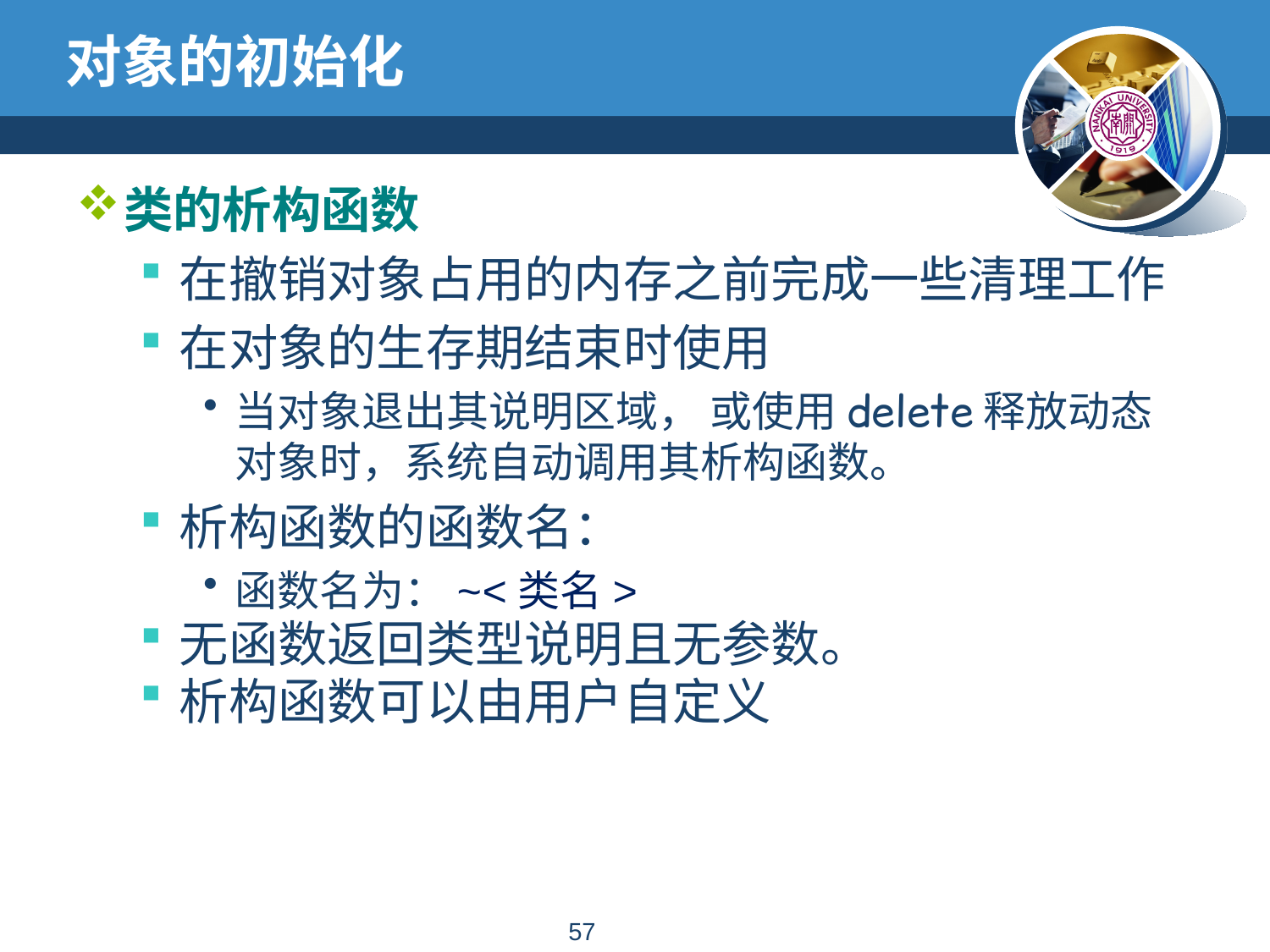

# 对象的初始化
类的析构函数
在撤销对象占用的内存之前完成一些清理工作
在对象的生存期结束时使用
当对象退出其说明区域， 或使用delete释放动态对象时，系统自动调用其析构函数。
析构函数的函数名：
函数名为：~<类名>
无函数返回类型说明且无参数。
析构函数可以由用户自定义
57